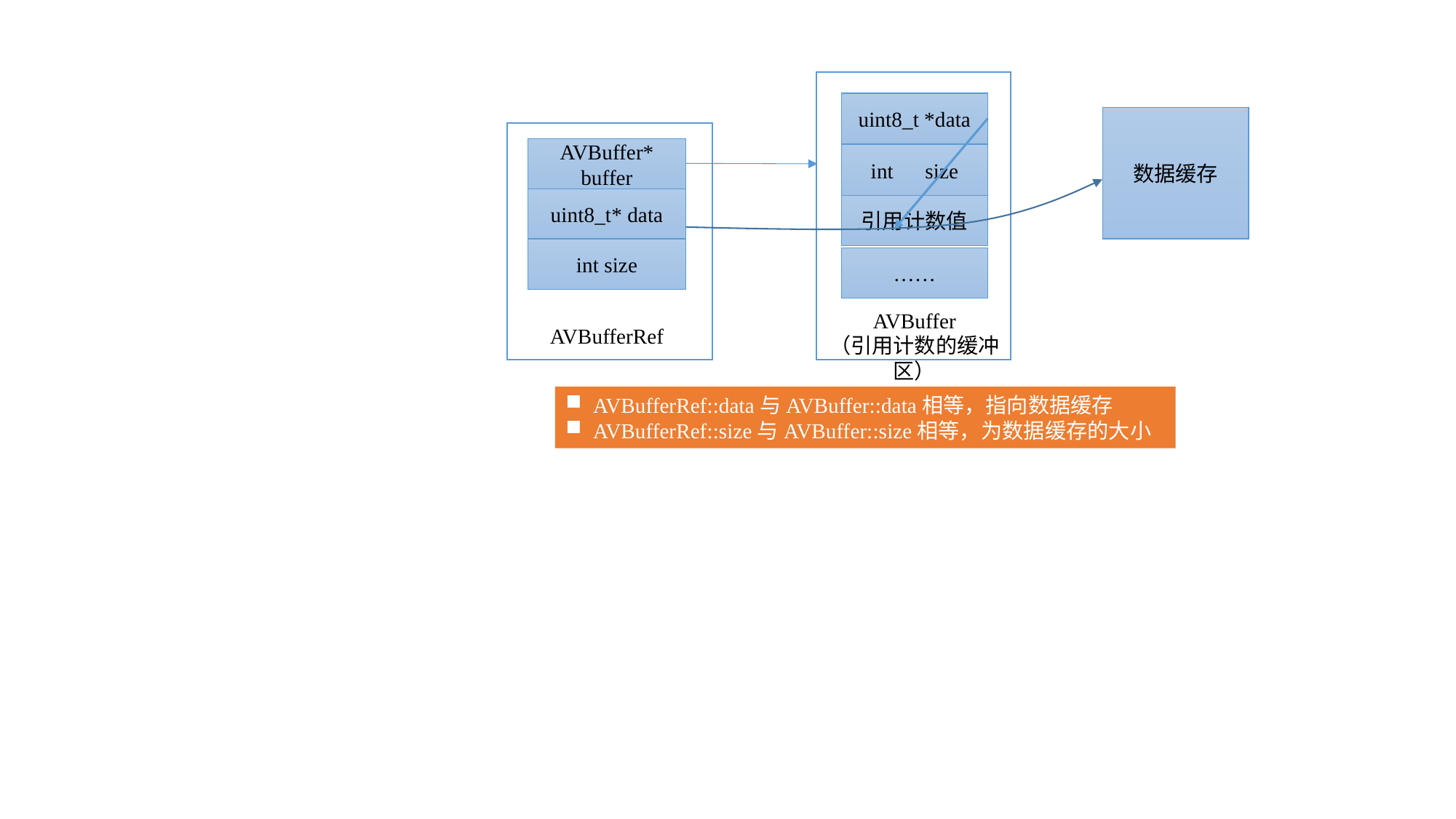

uint8_t *data
数据缓存

AVBuffer* buffer
int      size

uint8_t* data
引用计数值
int size
……
AVBuffer
（引用计数的缓冲区）
AVBufferRef
AVBufferRef::data与AVBuffer::data相等，指向数据缓存
AVBufferRef::size与AVBuffer::size相等，为数据缓存的大小